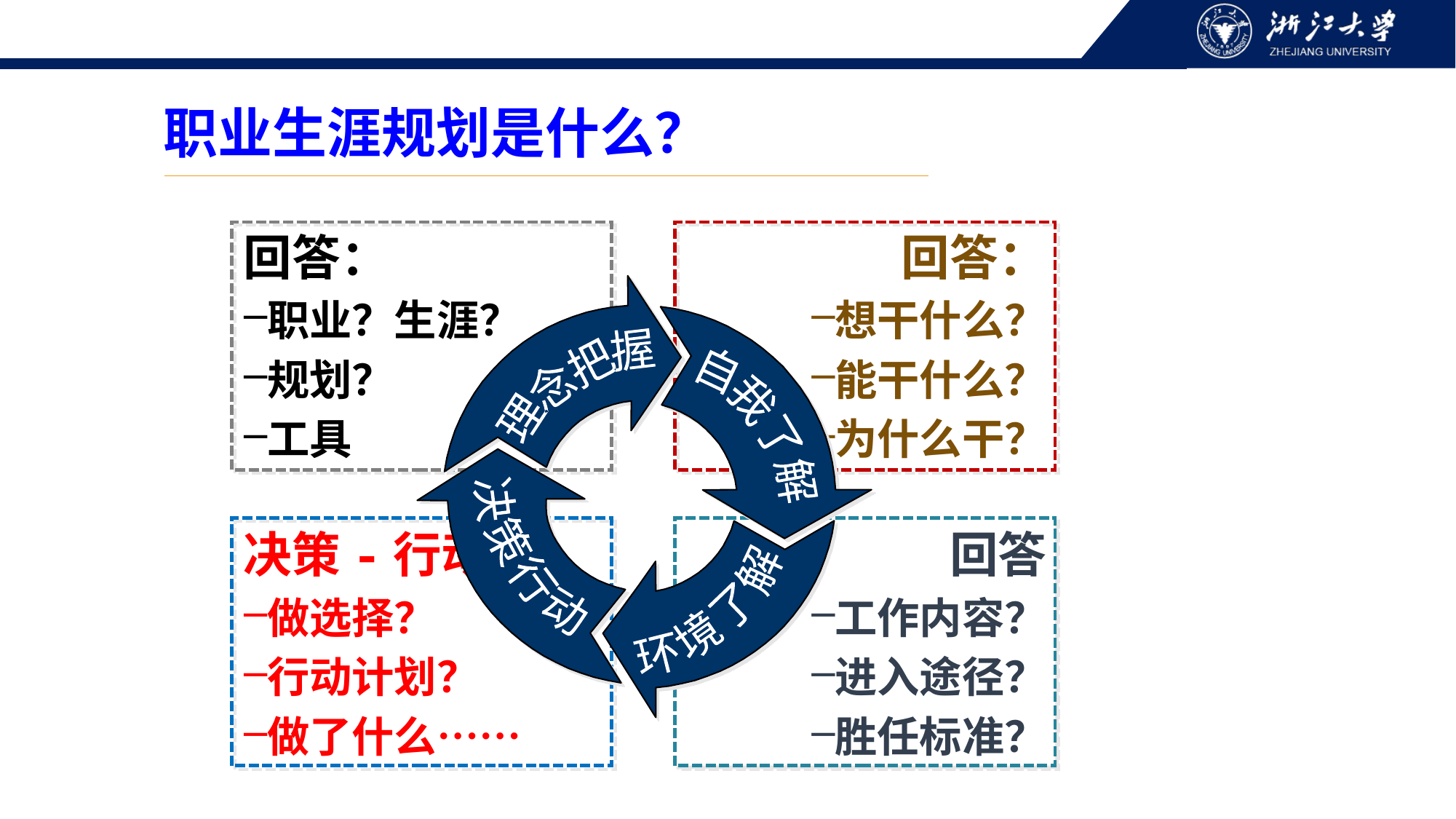

职业生涯规划是什么？

回答：
职业？生涯？
规划？
工具

回答：
想干什么？
能干什么？
为什么干？

理念把握

自我了解

决策行动

决策-行动
做选择？
行动计划？
做了什么……

回答
工作内容？
进入途径？
胜任标准？

环境了解